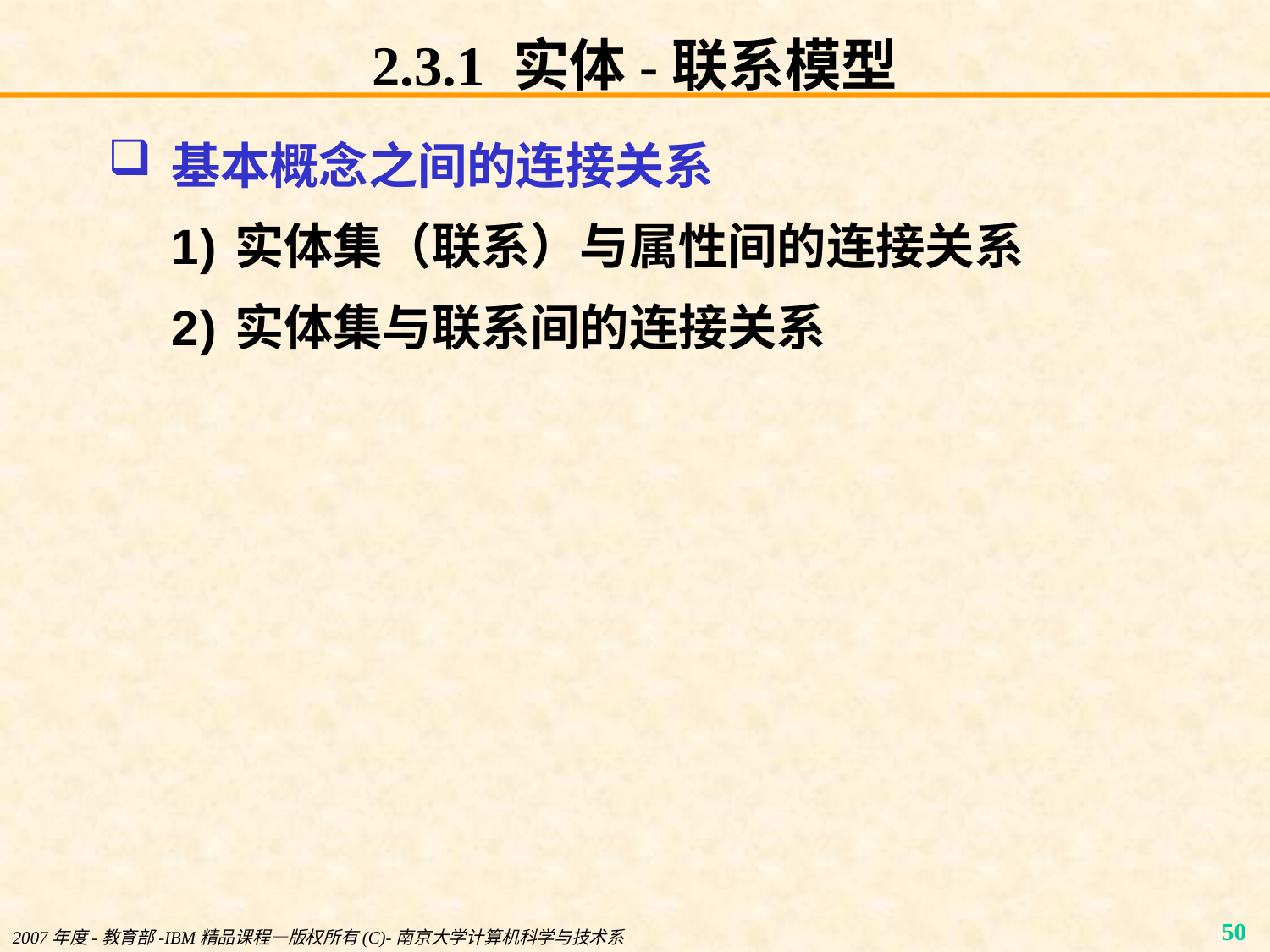

# 2.3.1 实体-联系模型
基本概念之间的连接关系
实体集（联系）与属性间的连接关系
实体集与联系间的连接关系
50
2007年度-教育部-IBM精品课程—版权所有(C)-南京大学计算机科学与技术系